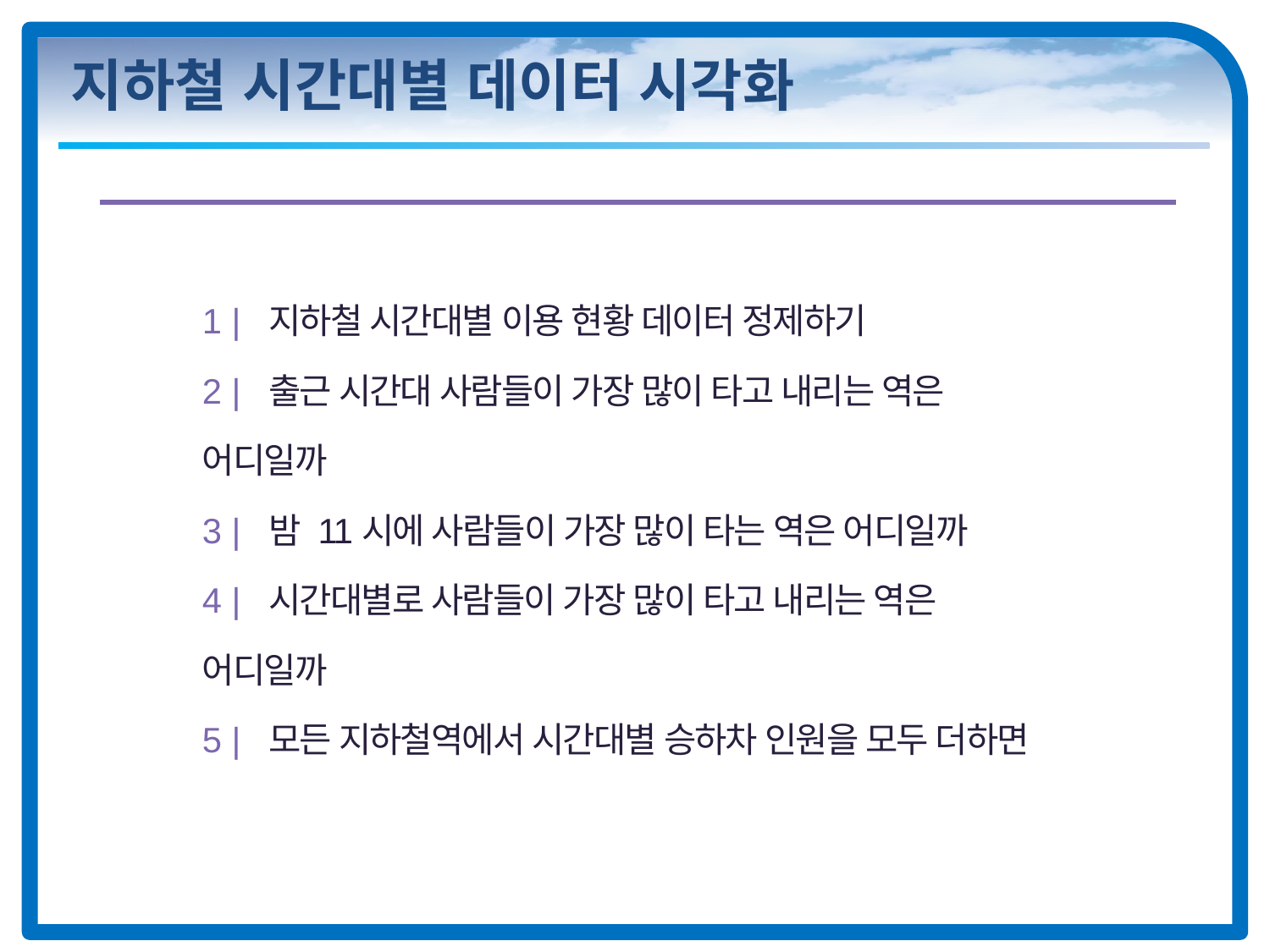

# 지하철 시간대별 데이터 시각화
1 |  지하철 시간대별 이용 현황 데이터 정제하기
2 |  출근 시간대 사람들이 가장 많이 타고 내리는 역은 어디일까
3 |  밤 11시에 사람들이 가장 많이 타는 역은 어디일까
4 |  시간대별로 사람들이 가장 많이 타고 내리는 역은 어디일까
5 |  모든 지하철역에서 시간대별 승하차 인원을 모두 더하면